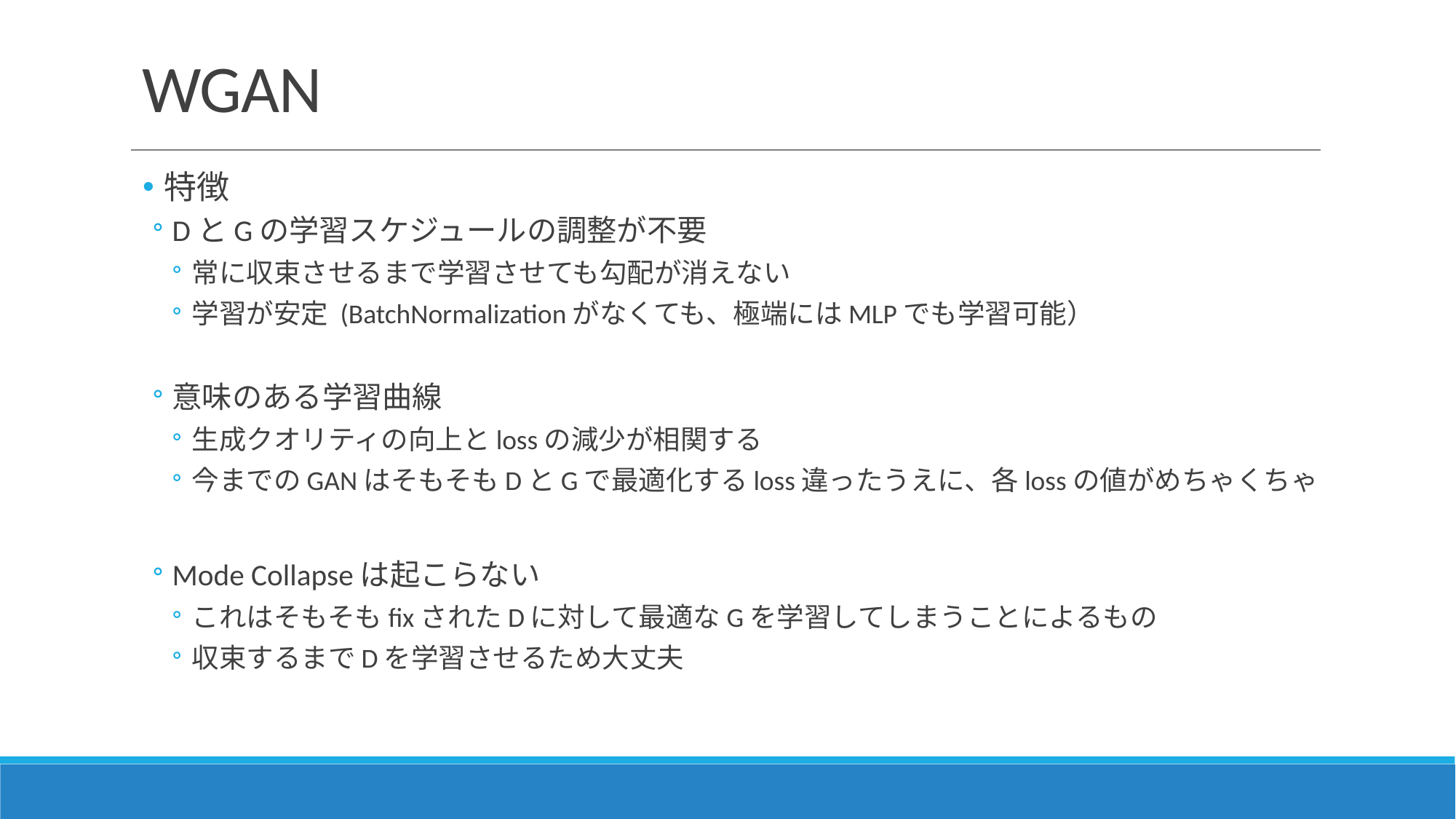

# WGAN
特徴
DとGの学習スケジュールの調整が不要
常に収束させるまで学習させても勾配が消えない
学習が安定 (BatchNormalizationがなくても、極端にはMLPでも学習可能）

意味のある学習曲線
生成クオリティの向上とlossの減少が相関する
今までのGANはそもそもDとGで最適化するloss違ったうえに、各lossの値がめちゃくちゃ

Mode Collapseは起こらない
これはそもそもfixされたDに対して最適なGを学習してしまうことによるもの
収束するまでDを学習させるため大丈夫